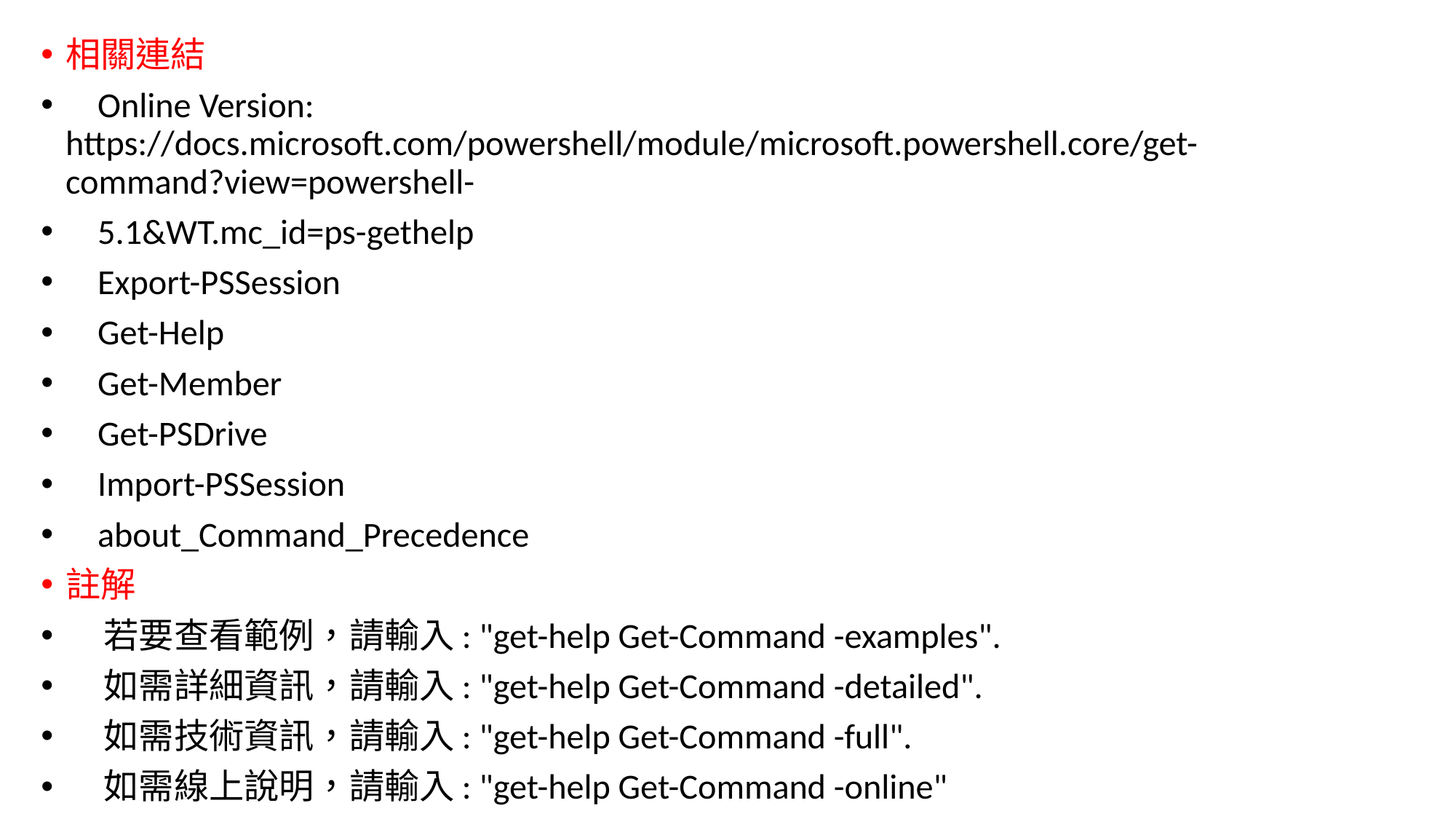

相關連結
    Online Version: https://docs.microsoft.com/powershell/module/microsoft.powershell.core/get-command?view=powershell-
    5.1&WT.mc_id=ps-gethelp
    Export-PSSession
    Get-Help
    Get-Member
    Get-PSDrive
    Import-PSSession
    about_Command_Precedence
註解
    若要查看範例，請輸入: "get-help Get-Command -examples".
    如需詳細資訊，請輸入: "get-help Get-Command -detailed".
    如需技術資訊，請輸入: "get-help Get-Command -full".
    如需線上說明，請輸入: "get-help Get-Command -online"